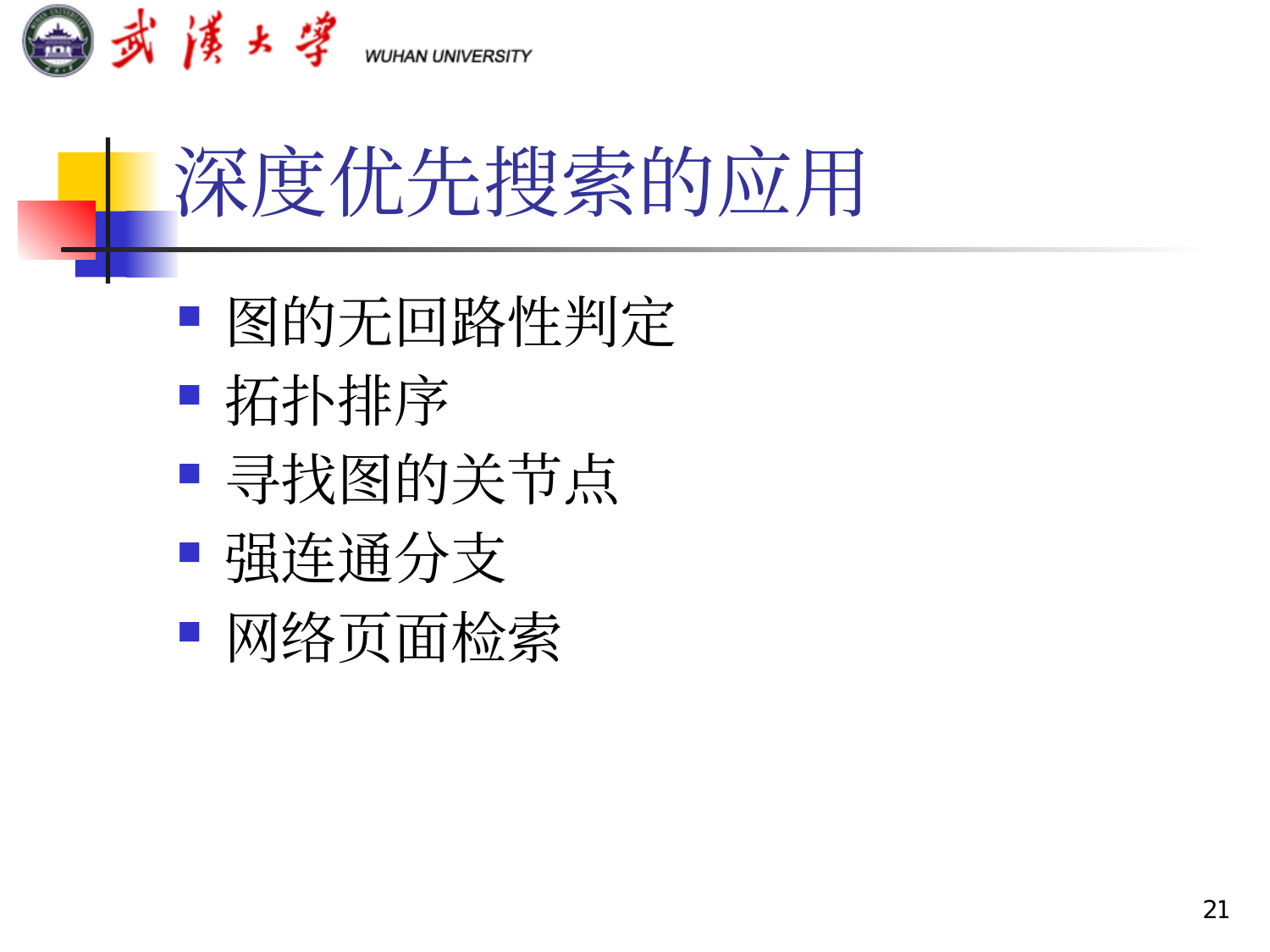

# 深度优先搜索的应用
图的无回路性判定
拓扑排序
寻找图的关节点
强连通分支
网络页面检索

21